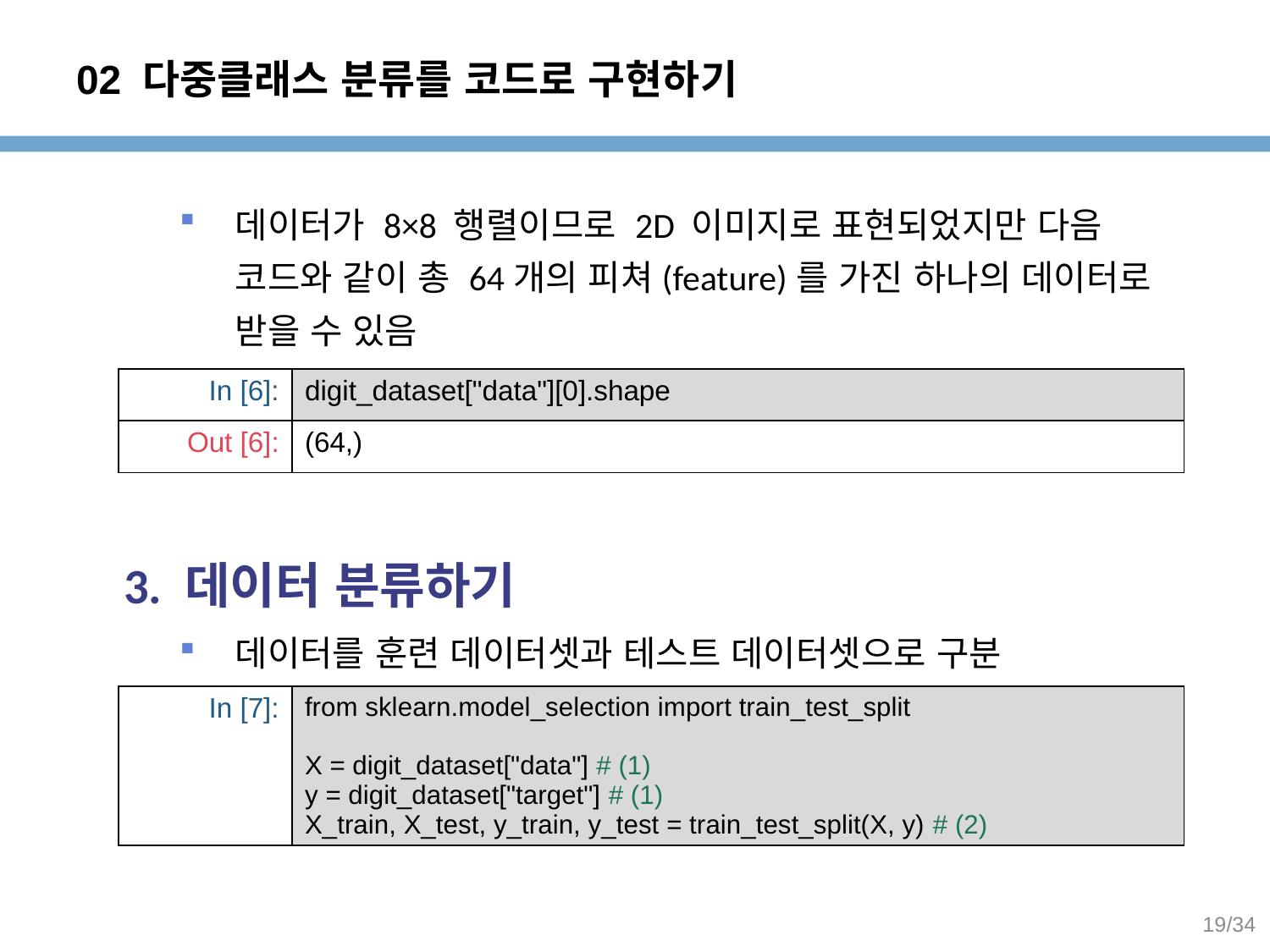

# 02 다중클래스 분류를 코드로 구현하기
데이터가 8×8 행렬이므로 2D 이미지로 표현되었지만 다음 코드와 같이 총 64개의 피쳐(feature)를 가진 하나의 데이터로 받을 수 있음

3. 데이터 분류하기
데이터를 훈련 데이터셋과 테스트 데이터셋으로 구분
| In [6]: | digit\_dataset["data"][0].shape |
| --- | --- |
| Out [6]: | (64,) |
| In [7]: | from sklearn.model\_selection import train\_test\_split X = digit\_dataset["data"] # (1) y = digit\_dataset["target"] # (1) X\_train, X\_test, y\_train, y\_test = train\_test\_split(X, y) # (2) |
| --- | --- |
19/34